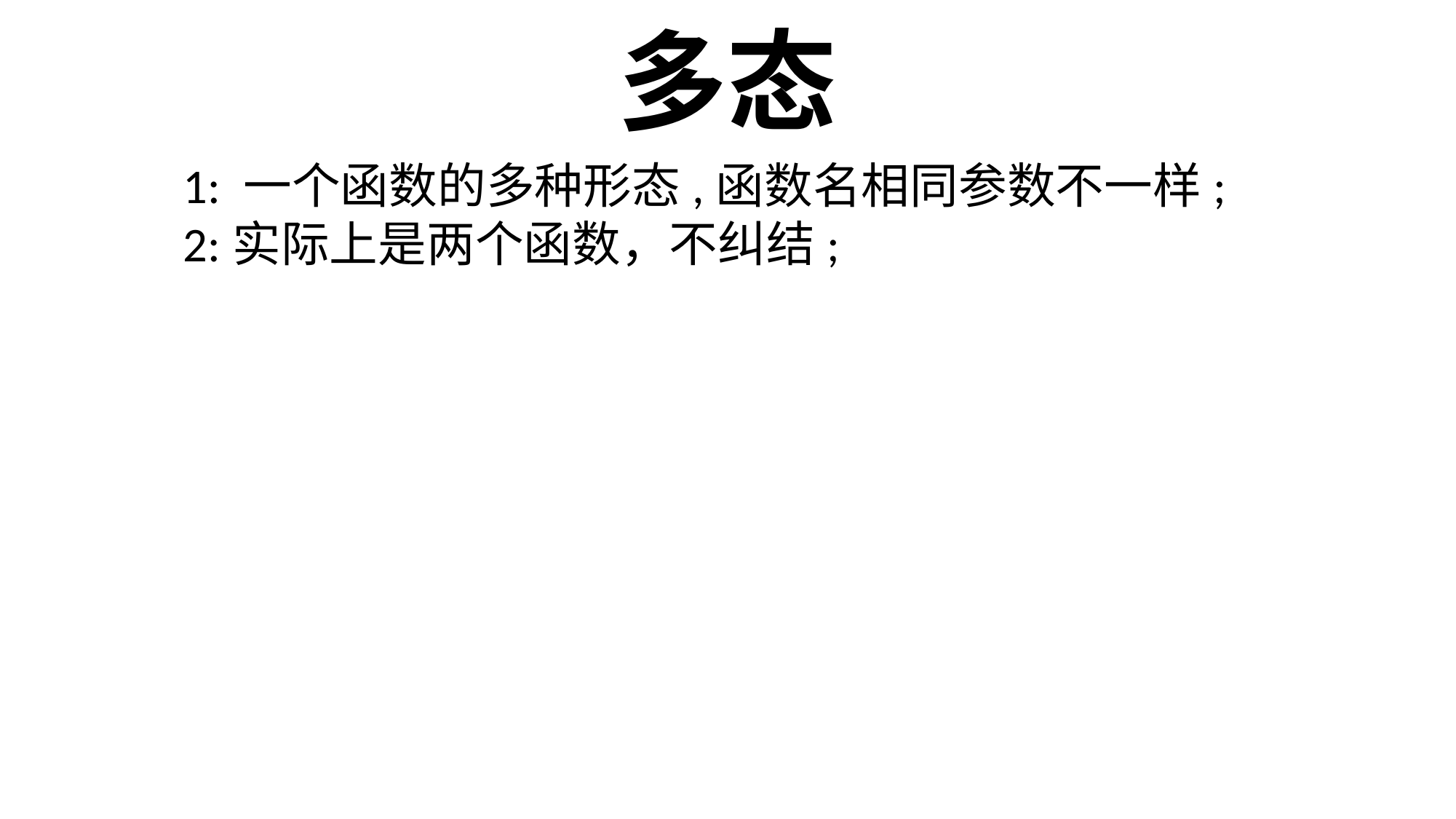

多态
1: 一个函数的多种形态,函数名相同参数不一样;
2:实际上是两个函数，不纠结;
1